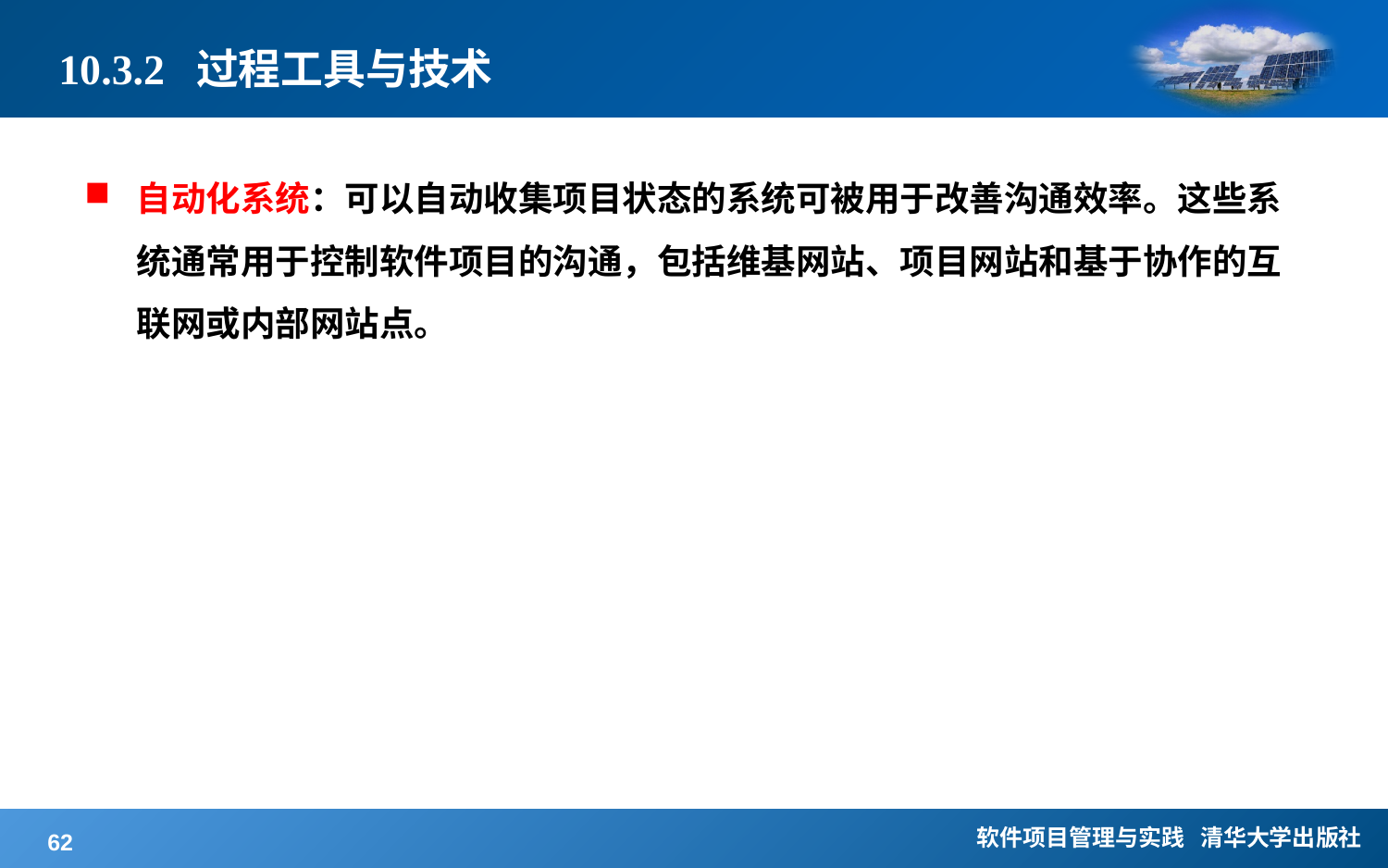

# 10.3.2  过程工具与技术
自动化系统：可以自动收集项目状态的系统可被用于改善沟通效率。这些系统通常用于控制软件项目的沟通，包括维基网站、项目网站和基于协作的互联网或内部网站点。